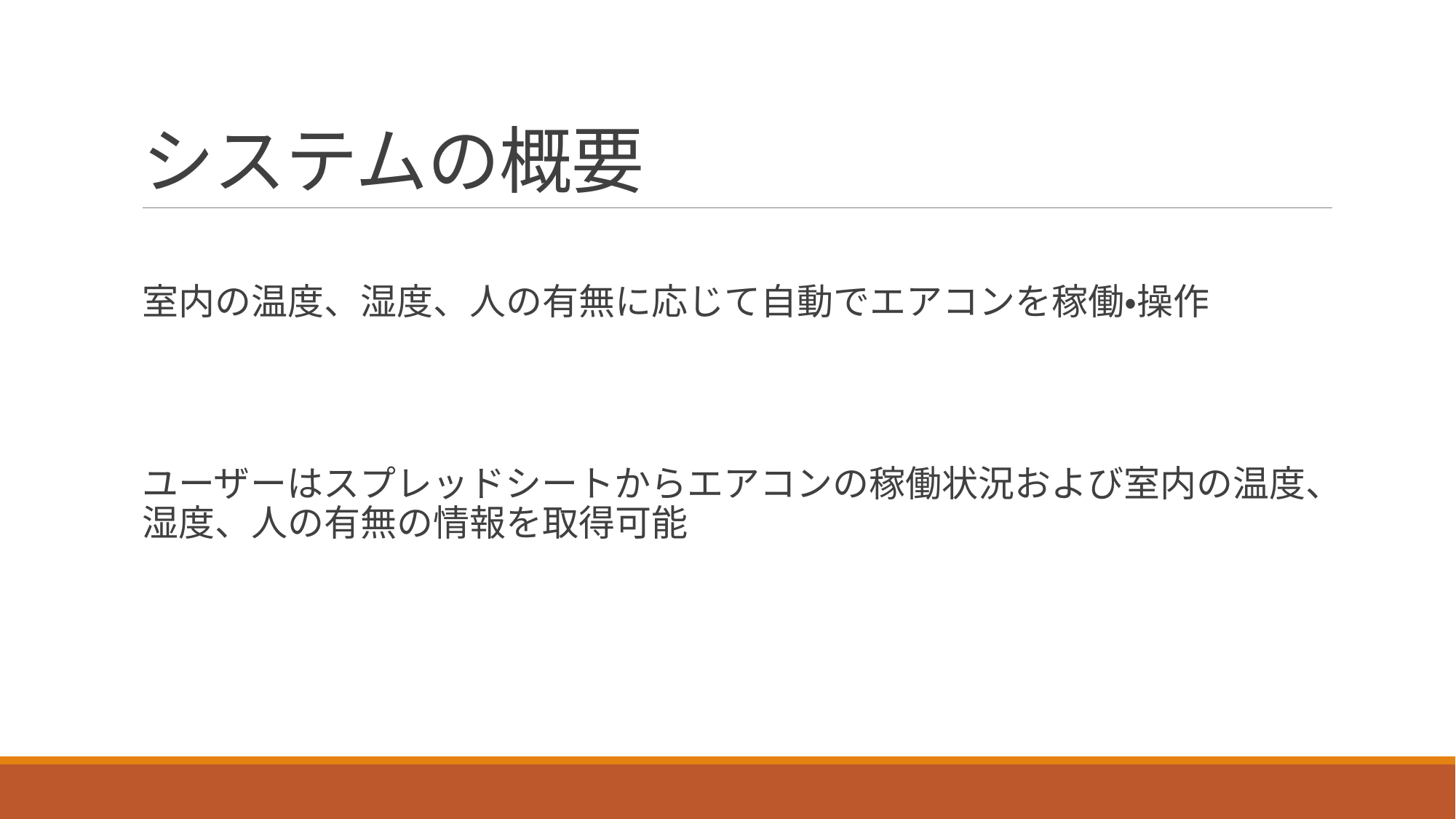

# システムの概要

室内の温度、湿度、人の有無に応じて自動でエアコンを稼働・操作

ユーザーはスプレッドシートからエアコンの稼働状況および室内の温度、湿度、人の有無の情報を取得可能